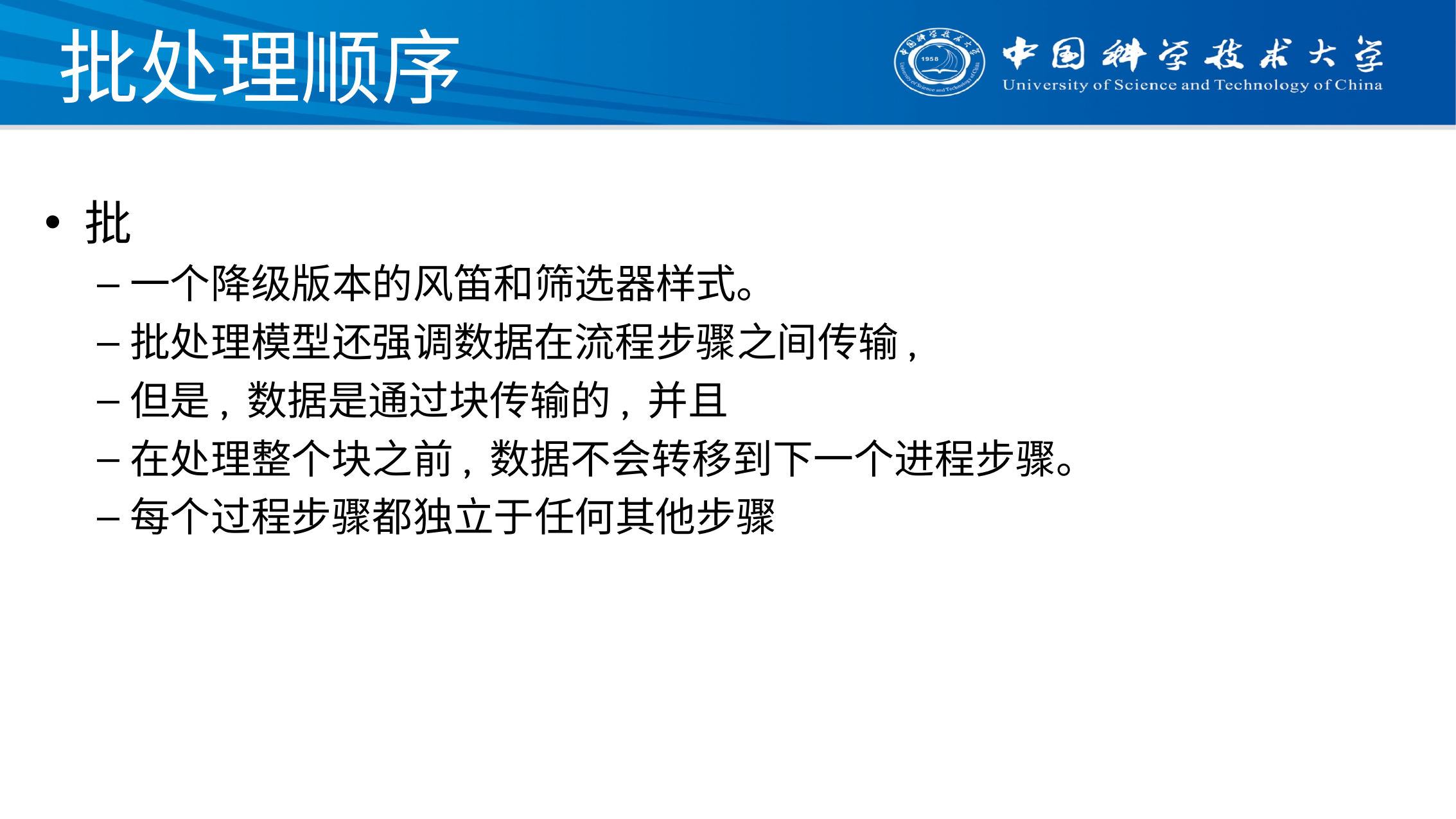

可靠智能和可伸缩 系统
# 批处理顺序
批
一个降级版本的风笛和筛选器样式。
批处理模型还强调数据在流程步骤之间传输,
但是, 数据是通过块传输的, 并且
在处理整个块之前, 数据不会转移到下一个进程步骤。
每个过程步骤都独立于任何其他步骤
20